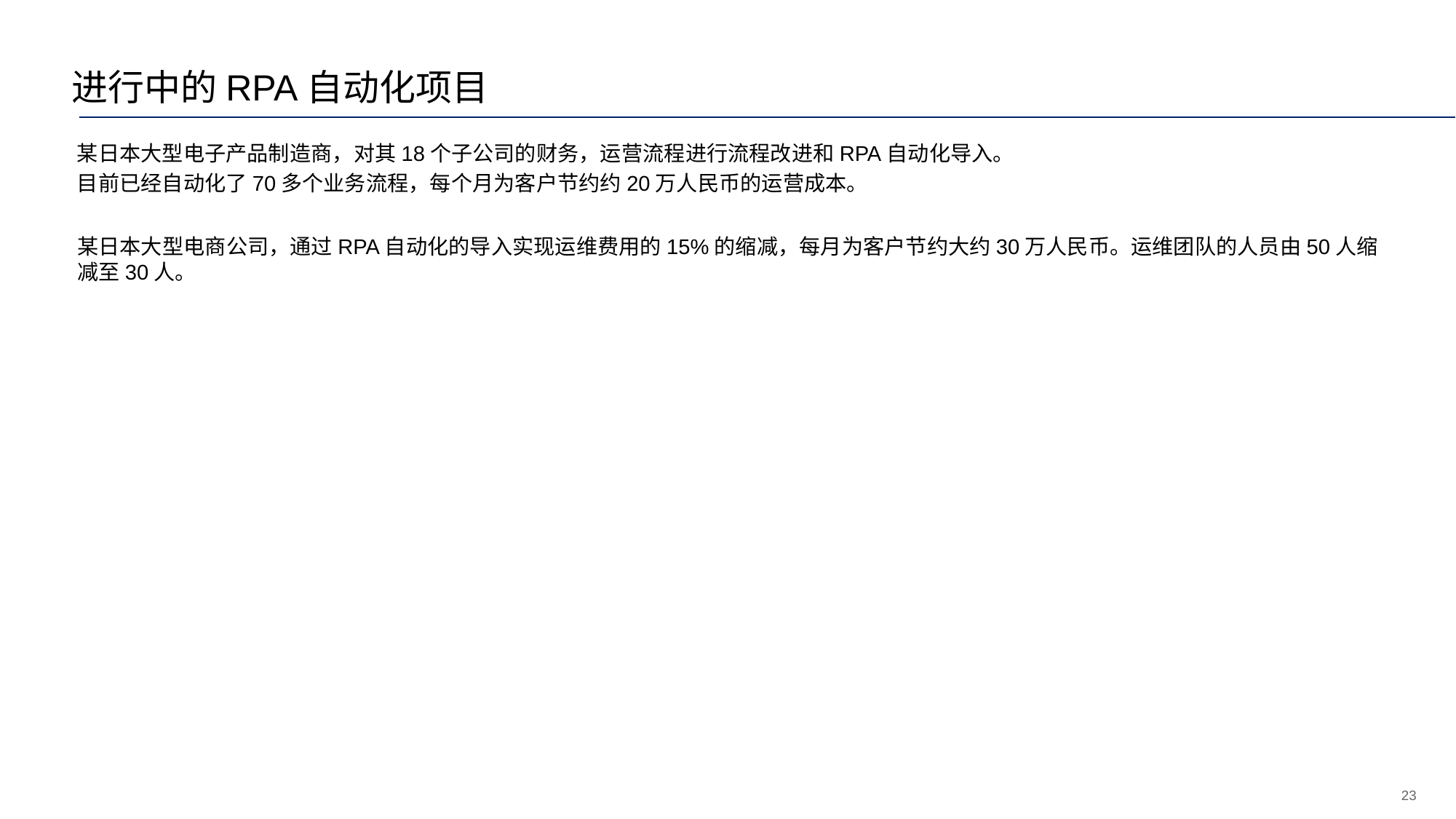

进行中的RPA自动化项目
某日本大型电子产品制造商，对其18个子公司的财务，运营流程进行流程改进和RPA自动化导入。
目前已经自动化了70多个业务流程，每个月为客户节约约20万人民币的运营成本。
某日本大型电商公司，通过RPA自动化的导入实现运维费用的15%的缩减，每月为客户节约大约30万人民币。运维团队的人员由50人缩减至30人。